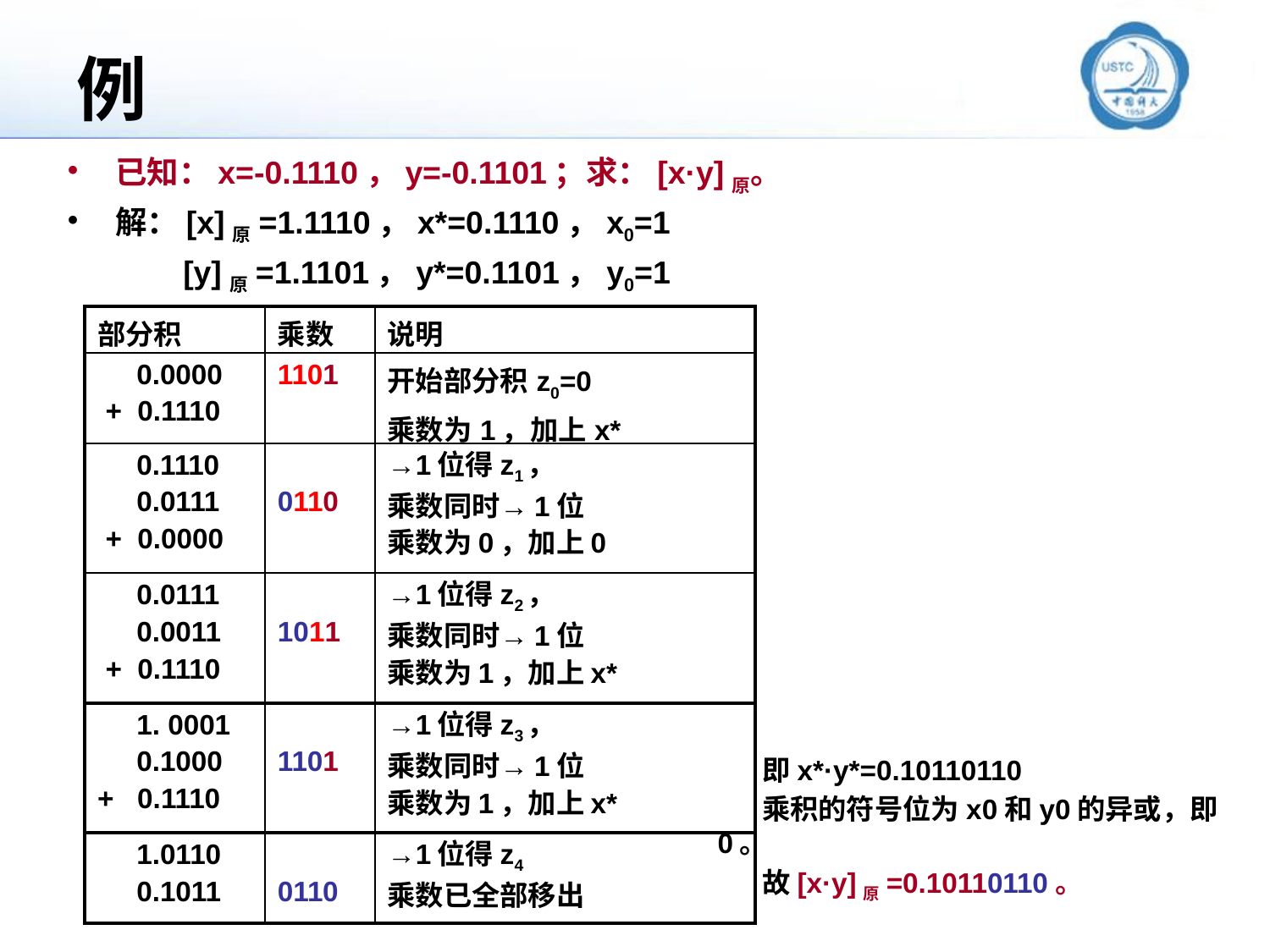

# 例
已知：x=-0.1110，y=-0.1101；求：[x·y]原。
解：[x]原=1.1110，x*=0.1110，x0=1
             [y]原=1.1101，y*=0.1101，y0=1
| 部分积 | 乘数 | 说明 |
| --- | --- | --- |
| 0.0000 + 0.1110 | 1101 | 开始部分积z0=0 乘数为1，加上x\* |
| 0.1110 0.0111 + 0.0000 | 0110 | →1位得z1， 乘数同时→1位 乘数为0，加上0 |
| 0.0111 0.0011 + 0.1110 | 1011 | →1位得z2， 乘数同时→1位 乘数为1，加上x\* |
| 1. 0001 0.1000 + 0.1110 | 1101 | →1位得z3， 乘数同时→1位 乘数为1，加上x\* |
| 1.0110 0.1011 | 0110 | →1位得z4 乘数已全部移出 |
      即x*·y*=0.10110110
      乘积的符号位为x0和y0的异或，即0。
      故[x·y]原=0.10110110。